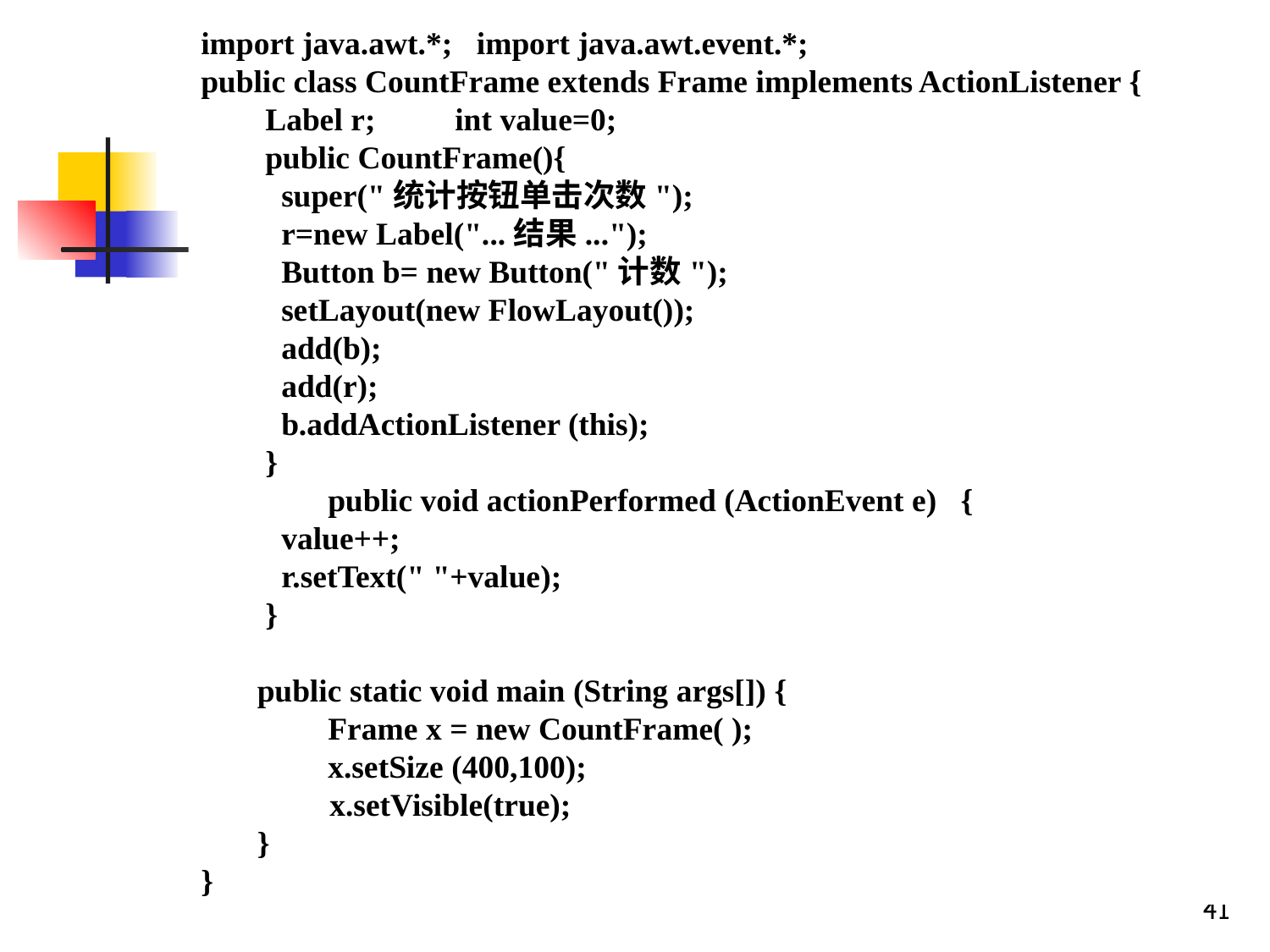

import java.awt.*;   import java.awt.event.*;
public class CountFrame extends Frame implements ActionListener {
        Label r;  	int value=0;
        public CountFrame(){
          super("统计按钮单击次数");
          r=new Label("...结果...");
          Button b= new Button("计数");
          setLayout(new FlowLayout());
          add(b);
          add(r);
          b.addActionListener (this);
        }
	public void actionPerformed (ActionEvent e)   {
          value++;
          r.setText(" "+value);
        }

       public static void main (String args[]) {
	Frame x = new CountFrame( );
	x.setSize (400,100);
                x.setVisible(true);
       }
}
41